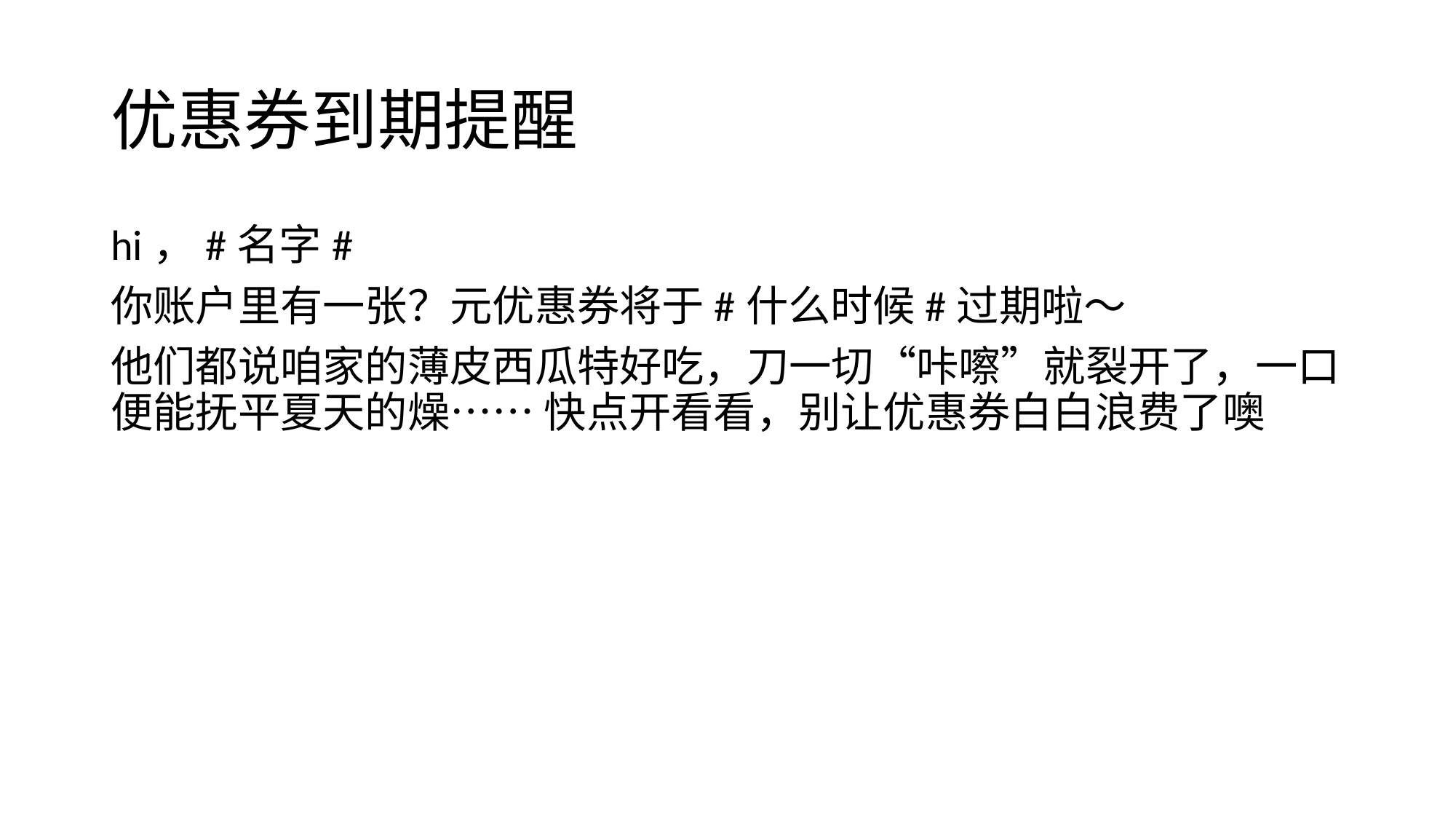

# 优惠券到期提醒
hi，#名字#
你账户里有一张？元优惠券将于#什么时候#过期啦～
他们都说咱家的薄皮西瓜特好吃，刀一切“咔嚓”就裂开了，一口便能抚平夏天的燥…… 快点开看看，别让优惠券白白浪费了噢